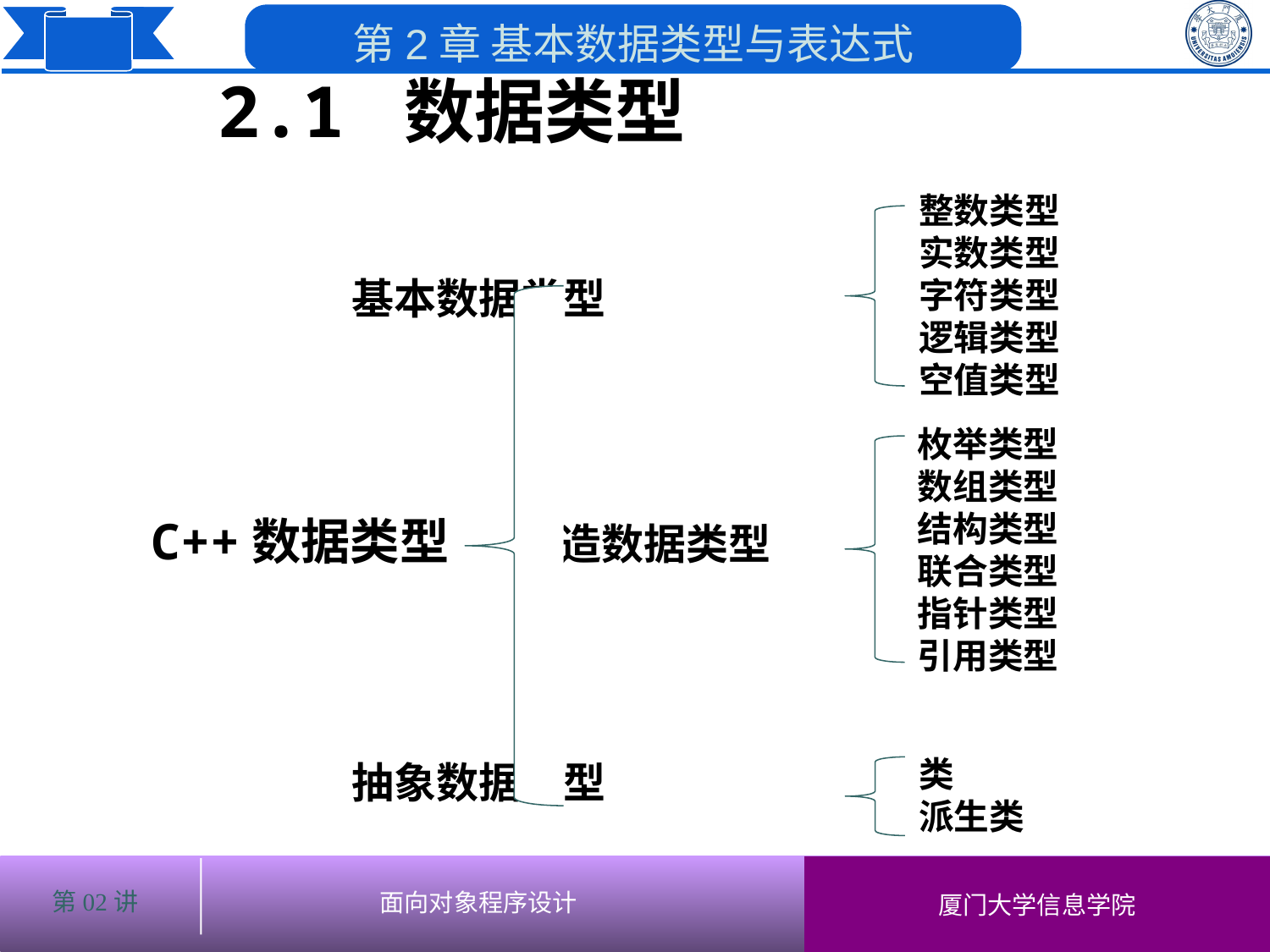

# 2.1 数据类型
整数类型
实数类型
字符类型
逻辑类型
空值类型

                    基本数据类型

C++数据类型      构造数据类型

                    抽象数据类型

枚举类型
数组类型
结构类型
联合类型
指针类型
引用类型

类
派生类

4